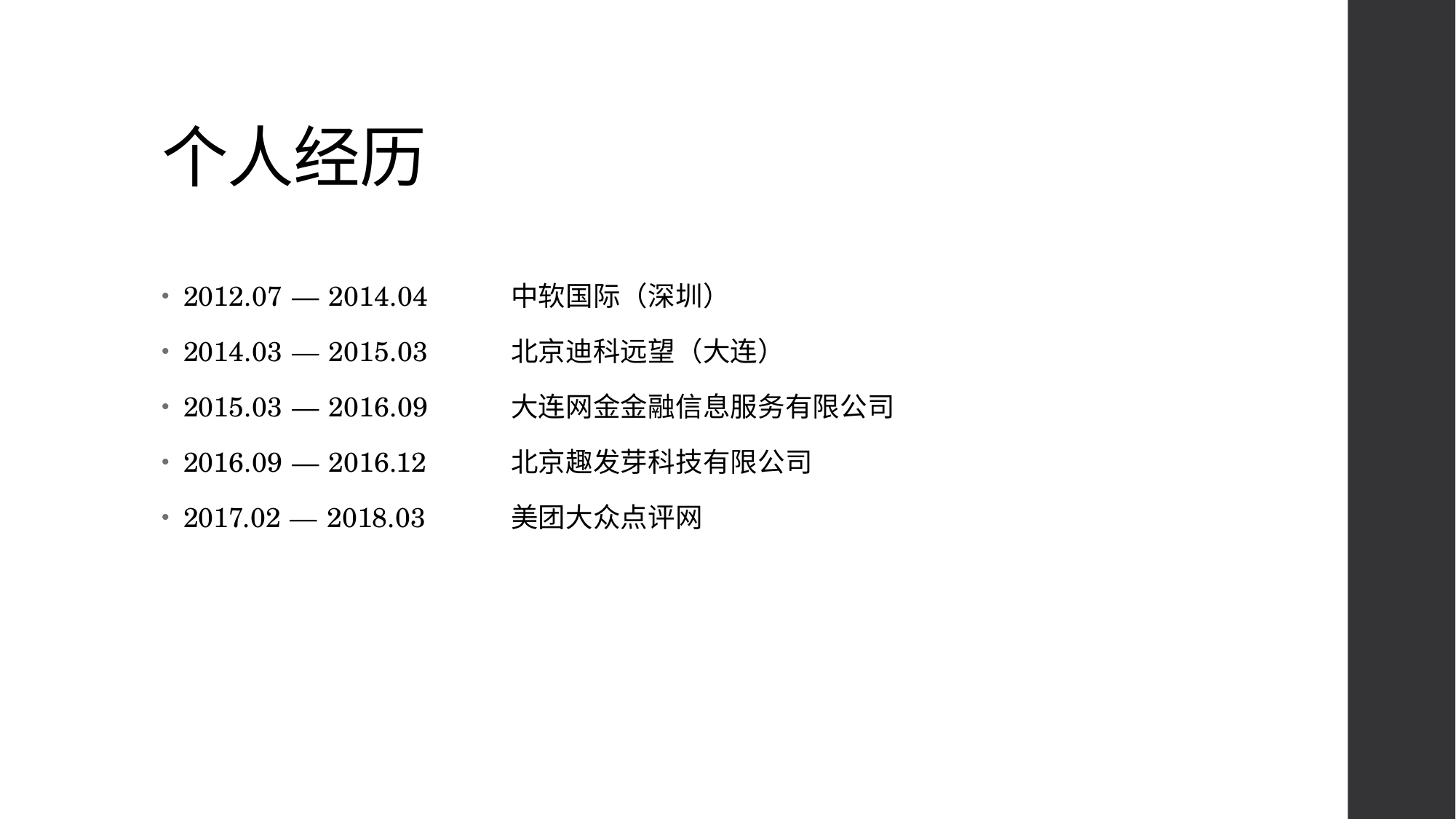

# 个人经历

2012.07 — 2014.04	中软国际（深圳）
2014.03 — 2015.03	北京迪科远望（大连）
2015.03 — 2016.09	大连网金金融信息服务有限公司
2016.09 — 2016.12	北京趣发芽科技有限公司
2017.02 — 2018.03	美团大众点评网